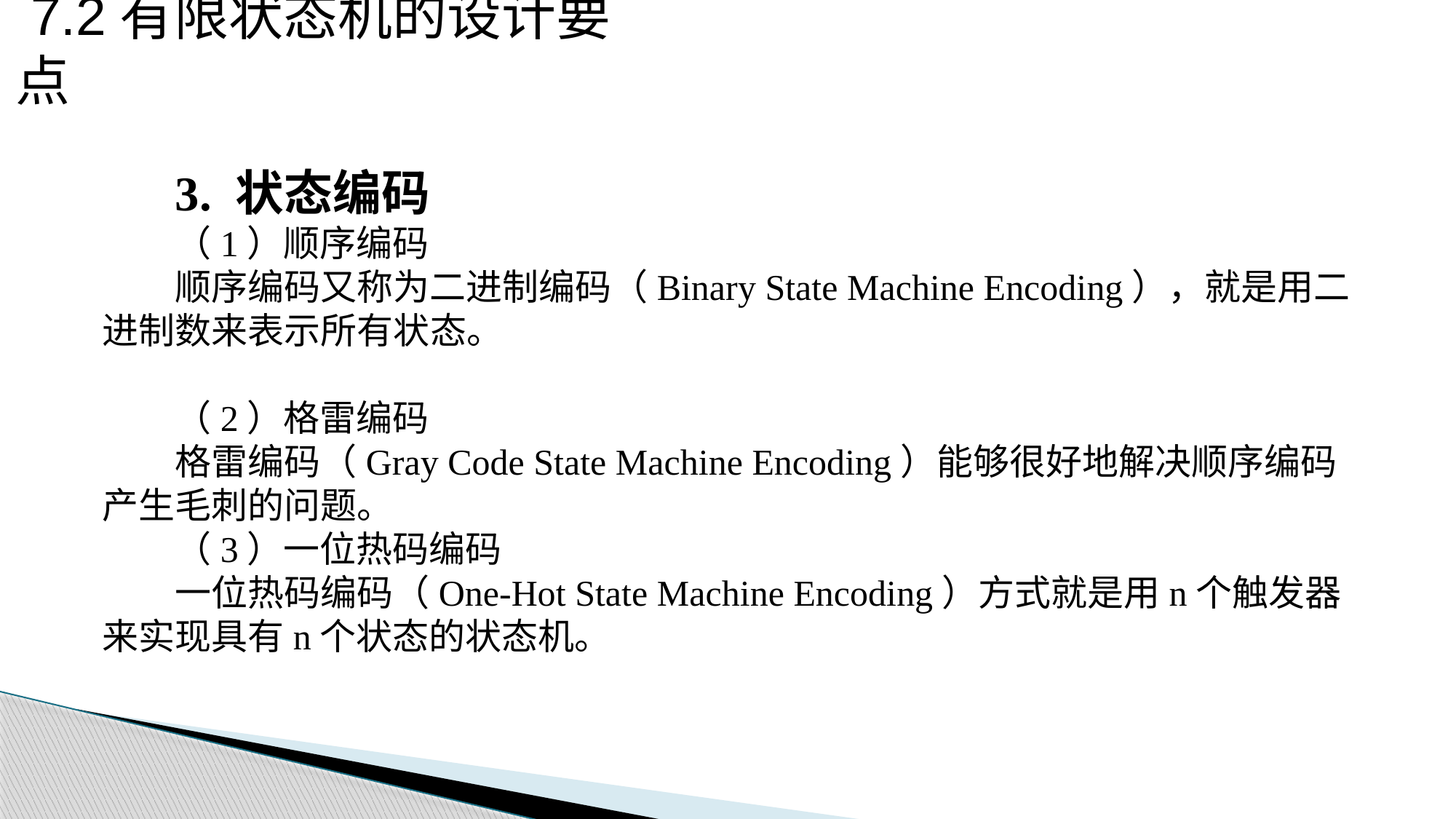

7.2有限状态机的设计要点

3. 状态编码
（1）顺序编码
顺序编码又称为二进制编码（Binary State Machine Encoding），就是用二进制数来表示所有状态。

（2）格雷编码
格雷编码（Gray Code State Machine Encoding）能够很好地解决顺序编码产生毛刺的问题。
（3）一位热码编码
一位热码编码（One-Hot State Machine Encoding）方式就是用n个触发器来实现具有n个状态的状态机。